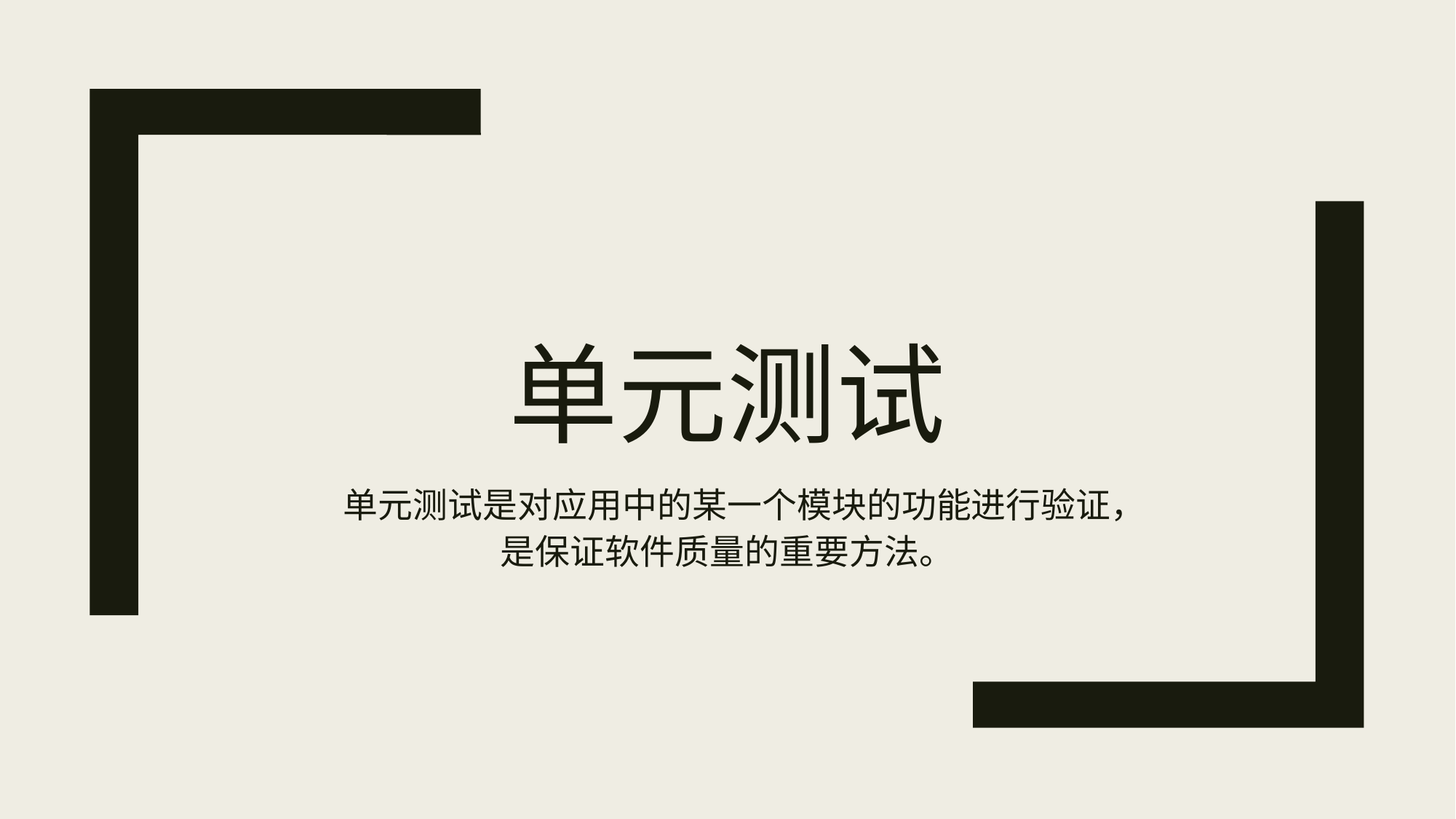

# 单元测试
单元测试是对应用中的某一个模块的功能进行验证，是保证软件质量的重要方法。